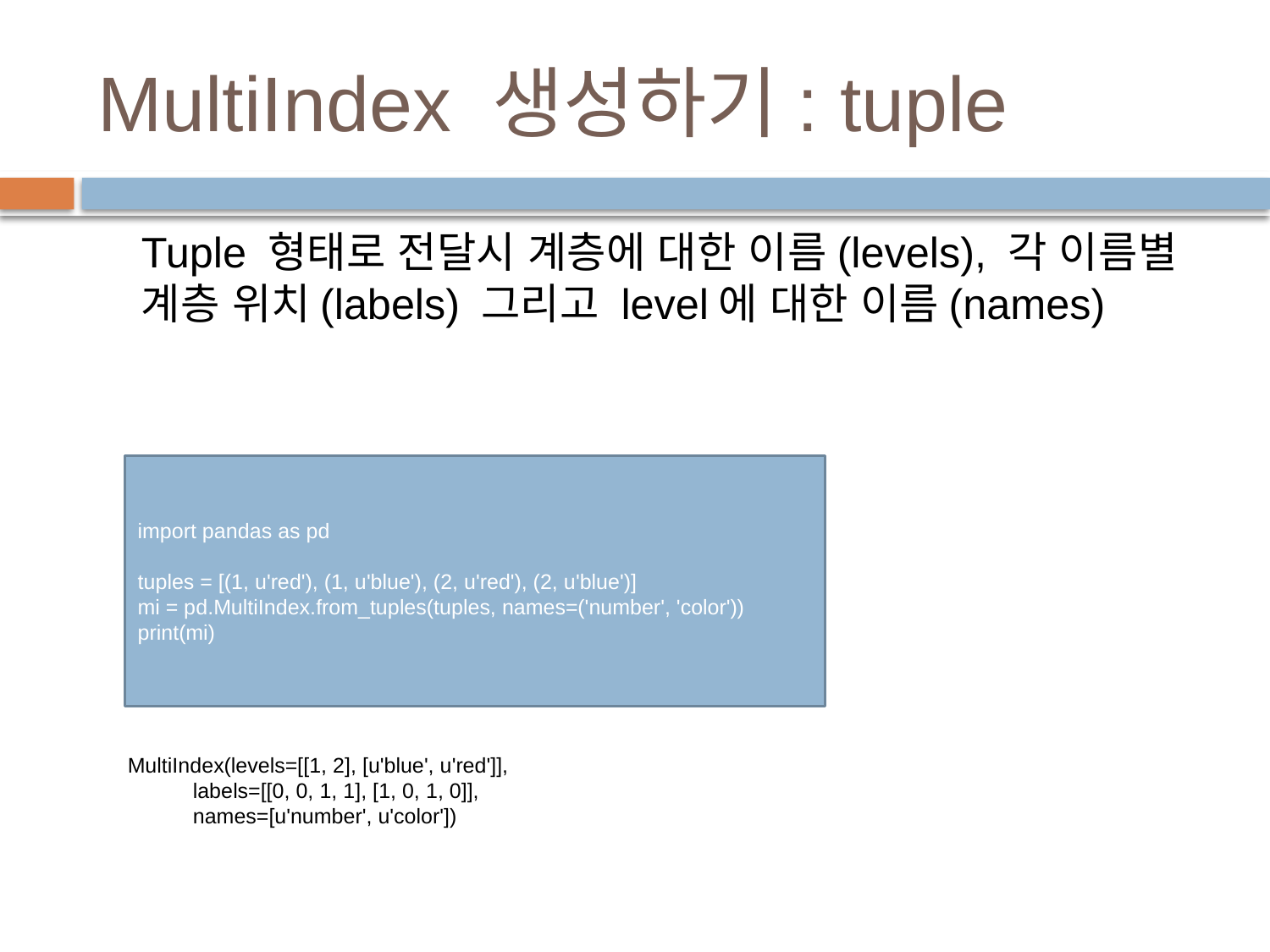

# MultiIndex 생성하기: tuple
Tuple 형태로 전달시 계층에 대한 이름(levels), 각 이름별 계층 위치(labels) 그리고 level에 대한 이름(names)
import pandas as pd

tuples = [(1, u'red'), (1, u'blue'), (2, u'red'), (2, u'blue')]
mi = pd.MultiIndex.from_tuples(tuples, names=('number', 'color'))
print(mi)
MultiIndex(levels=[[1, 2], [u'blue', u'red']],
           labels=[[0, 0, 1, 1], [1, 0, 1, 0]],
           names=[u'number', u'color'])